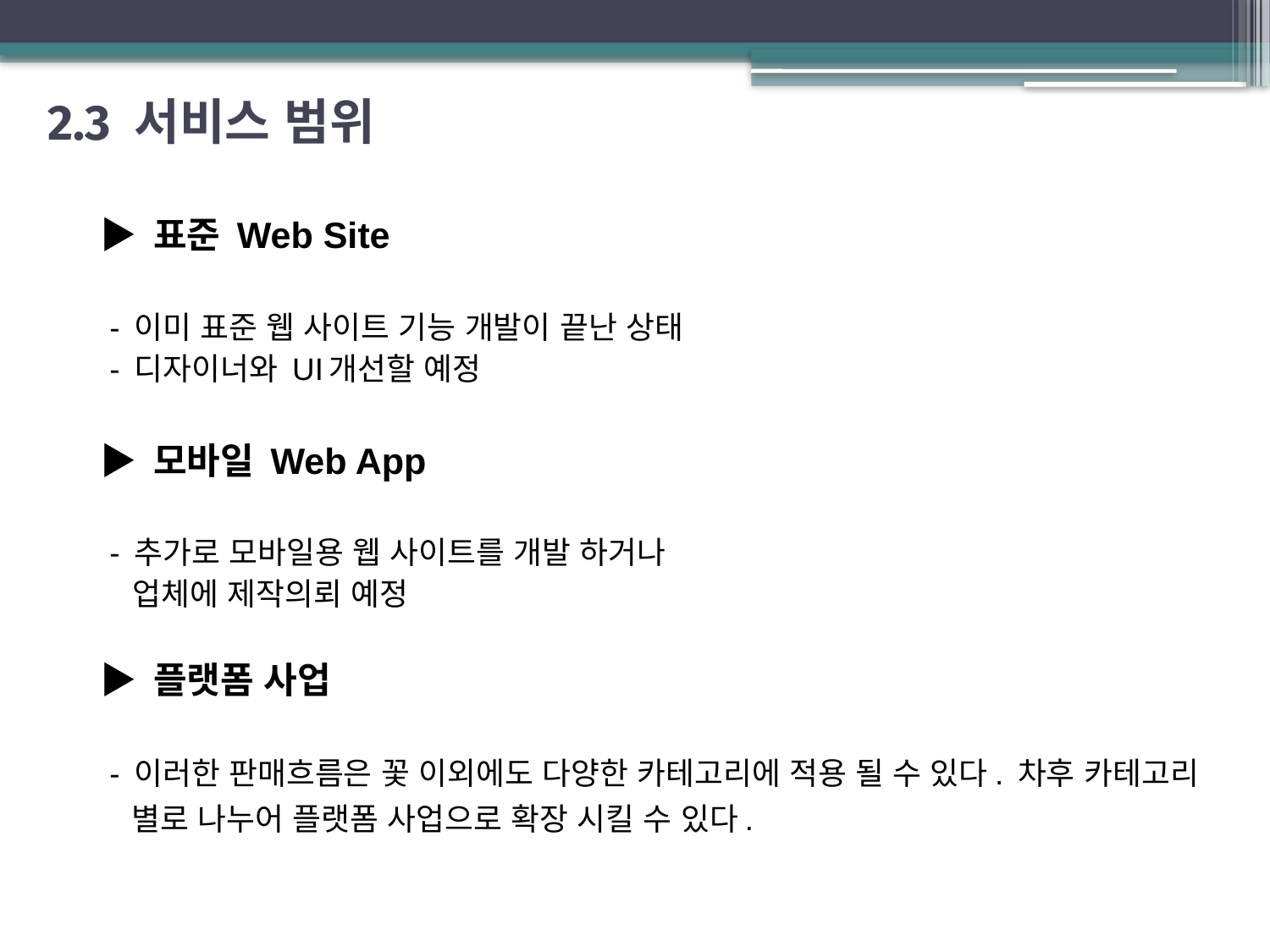

# 2.3 서비스 범위
▶ 표준 Web Site

 - 이미 표준 웹 사이트 기능 개발이 끝난 상태
 - 디자이너와 UI개선할 예정

▶ 모바일 Web App

 - 추가로 모바일용 웹 사이트를 개발 하거나
   업체에 제작의뢰 예정

▶ 플랫폼 사업

 - 이러한 판매흐름은 꽃 이외에도 다양한 카테고리에 적용 될 수 있다. 차후 카테고리 별로 나누어 플랫폼 사업으로 확장 시킬 수 있다.